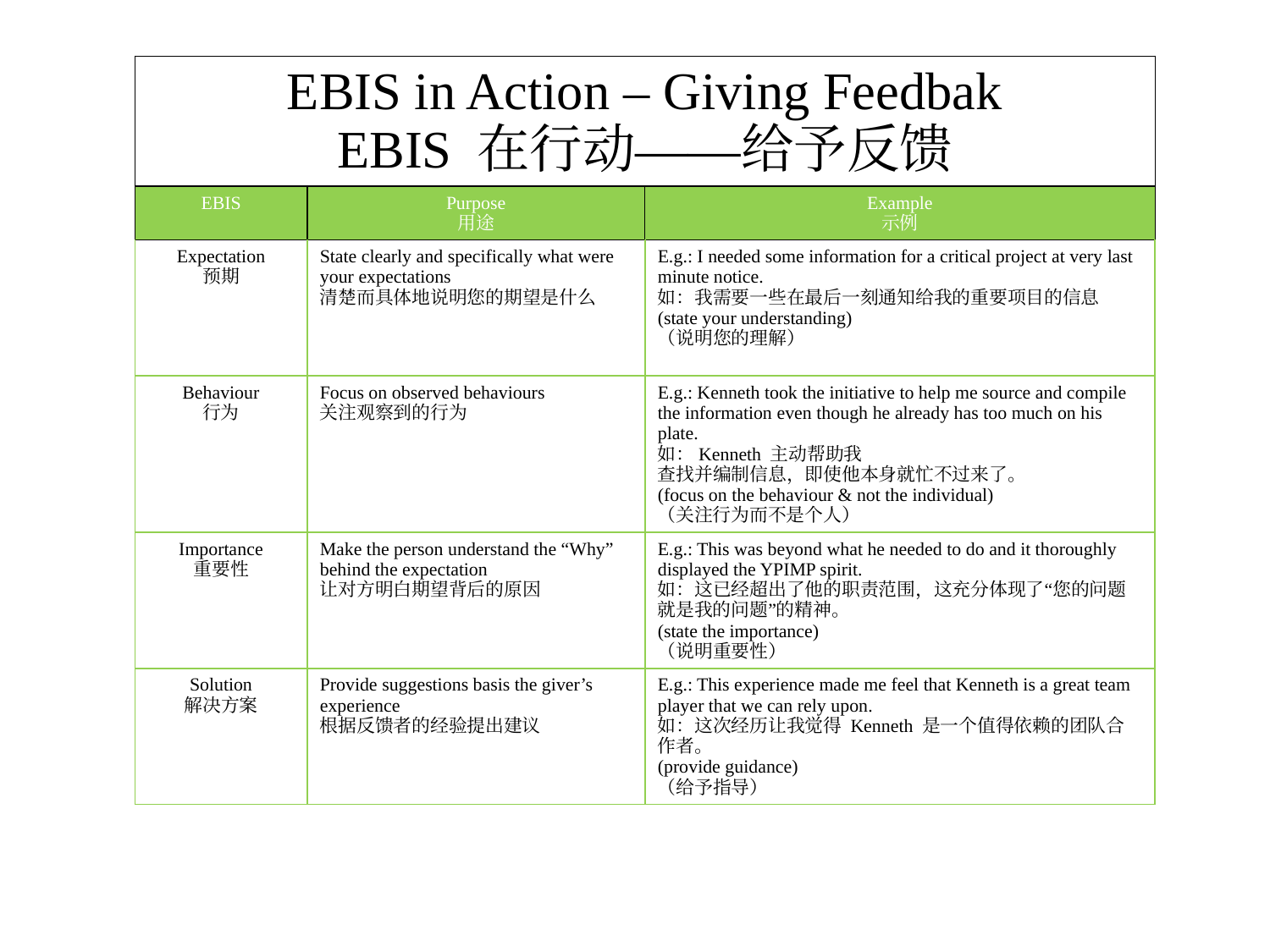

| EBIS in Action – Giving Feedbak EBIS 在行动——给予反馈 |  |  |
| --- | --- | --- |
| EBIS | Purpose 用途 | Example 示例 |
| Expectation 预期 | State clearly and specifically what were your expectations 清楚而具体地说明您的期望是什么 | E.g.: I needed some information for a critical project at very last minute notice. 如：我需要一些在最后一刻通知给我的重要项目的信息 (state your understanding) （说明您的理解） |
| Behaviour 行为 | Focus on observed behaviours 关注观察到的行为 | E.g.: Kenneth took the initiative to help me source and compile the information even though he already has too much on his plate. 如：Kenneth 主动帮助我 查找并编制信息，即使他本身就忙不过来了。 (focus on the behaviour & not the individual) （关注行为而不是个人） |
| Importance 重要性 | Make the person understand the “Why” behind the expectation 让对方明白期望背后的原因 | E.g.: This was beyond what he needed to do and it thoroughly displayed the YPIMP spirit. 如：这已经超出了他的职责范围，这充分体现了“您的问题就是我的问题”的精神。 (state the importance) （说明重要性） |
| Solution 解决方案 | Provide suggestions basis the giver’s experience 根据反馈者的经验提出建议 | E.g.: This experience made me feel that Kenneth is a great team player that we can rely upon. 如：这次经历让我觉得 Kenneth 是一个值得依赖的团队合作者。 (provide guidance) （给予指导） |